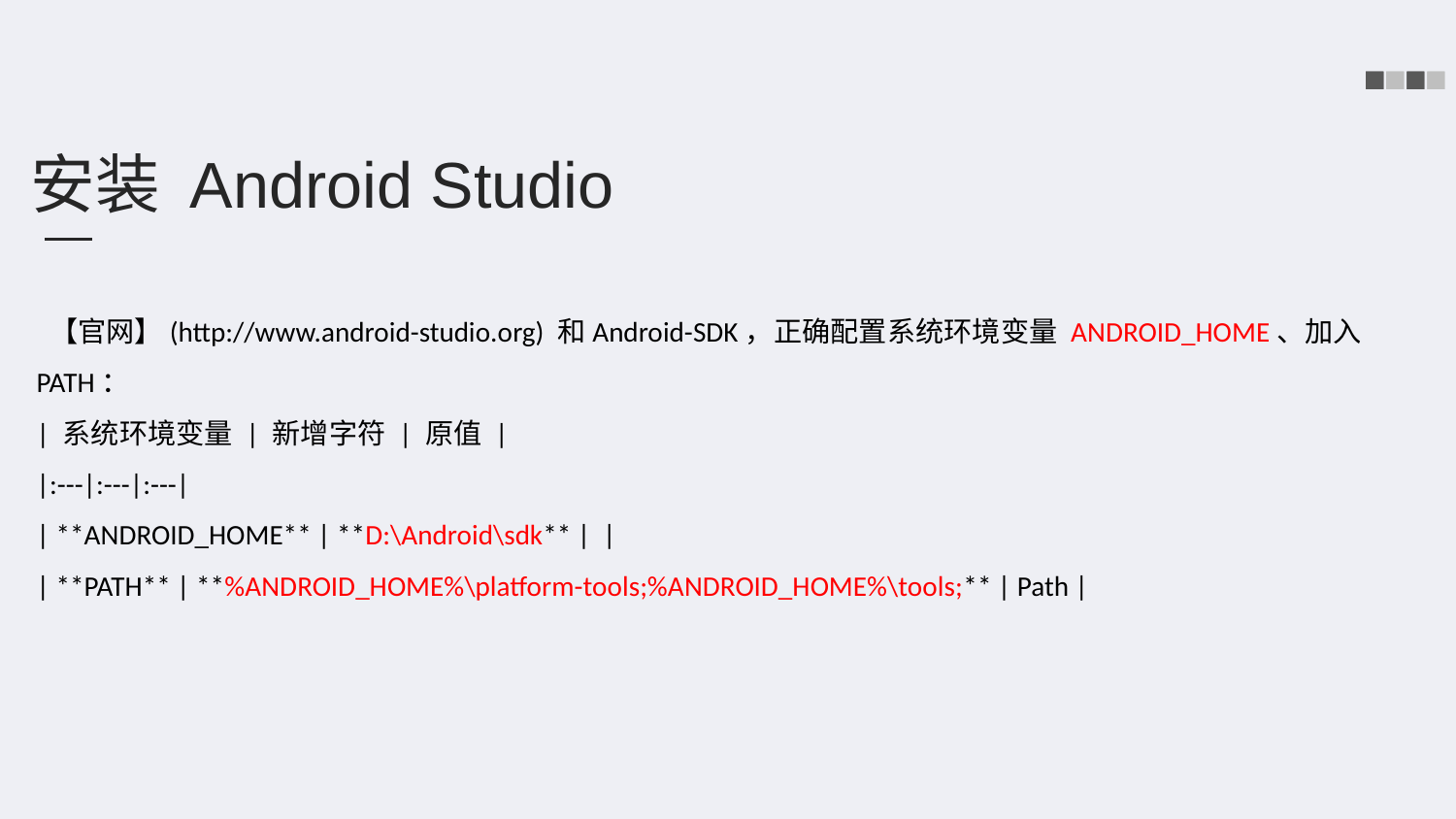

安装 Android Studio
 【官网】(http://www.android-studio.org) 和Android-SDK，正确配置系统环境变量 ANDROID_HOME、加入 PATH：
| 系统环境变量 | 新增字符 | 原值 |
|:---|:---|:---|
| **ANDROID_HOME** | **D:\Android\sdk** |  |
| **PATH** | **%ANDROID_HOME%\platform-tools;%ANDROID_HOME%\tools;** | Path |